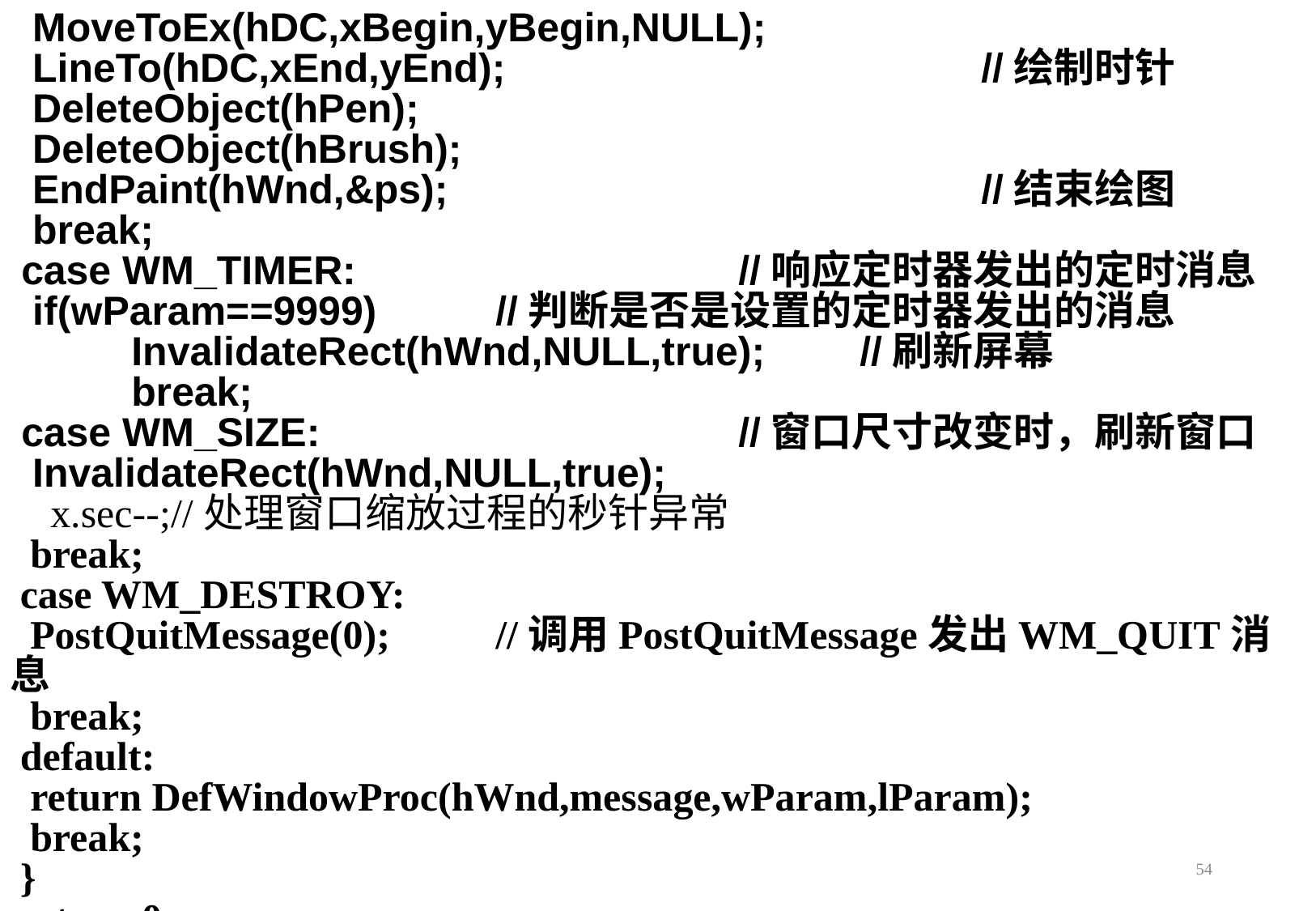

MoveToEx(hDC,xBegin,yBegin,NULL);
  LineTo(hDC,xEnd,yEnd);				//绘制时针
  DeleteObject(hPen);
  DeleteObject(hBrush);
  EndPaint(hWnd,&ps);  					//结束绘图
  break;
 case WM_TIMER:    			//响应定时器发出的定时消息
  if(wParam==9999) 	//判断是否是设置的定时器发出的消息
	InvalidateRect(hWnd,NULL,true);   	//刷新屏幕
	break;
 case WM_SIZE:				//窗口尺寸改变时，刷新窗口
  InvalidateRect(hWnd,NULL,true);
    x.sec--;//处理窗口缩放过程的秒针异常
  break;
 case WM_DESTROY:
  PostQuitMessage(0);	//调用PostQuitMessage发出WM_QUIT消息
  break;
 default:
  return DefWindowProc(hWnd,message,wParam,lParam);
  break;
 }
 return 0;
}
54